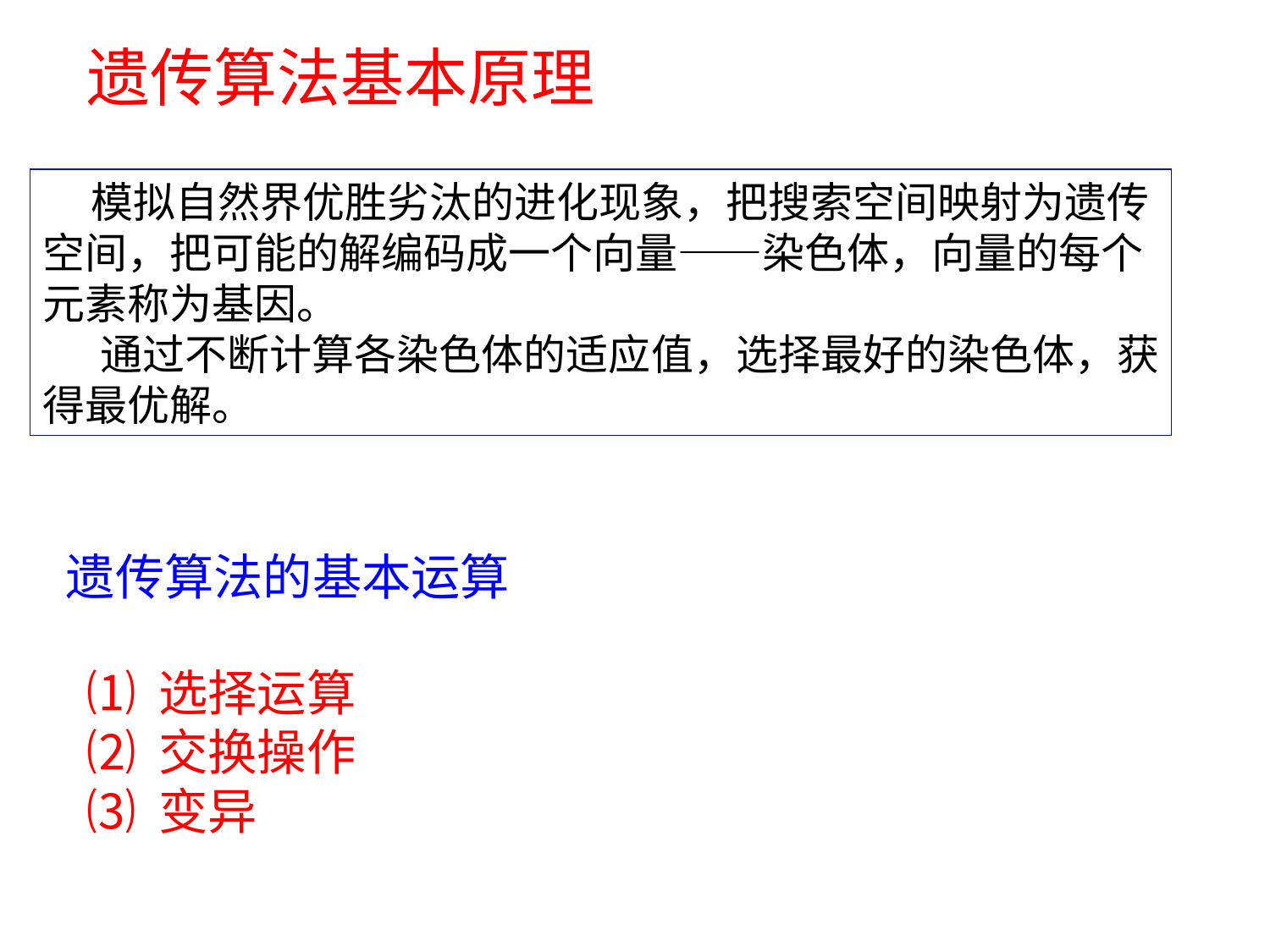

遗传算法基本原理
    模拟自然界优胜劣汰的进化现象，把搜索空间映射为遗传
空间，把可能的解编码成一个向量——染色体，向量的每个
元素称为基因。
     通过不断计算各染色体的适应值，选择最好的染色体，获
得最优解。
遗传算法的基本运算
⑴ 选择运算
⑵ 交换操作
⑶ 变异